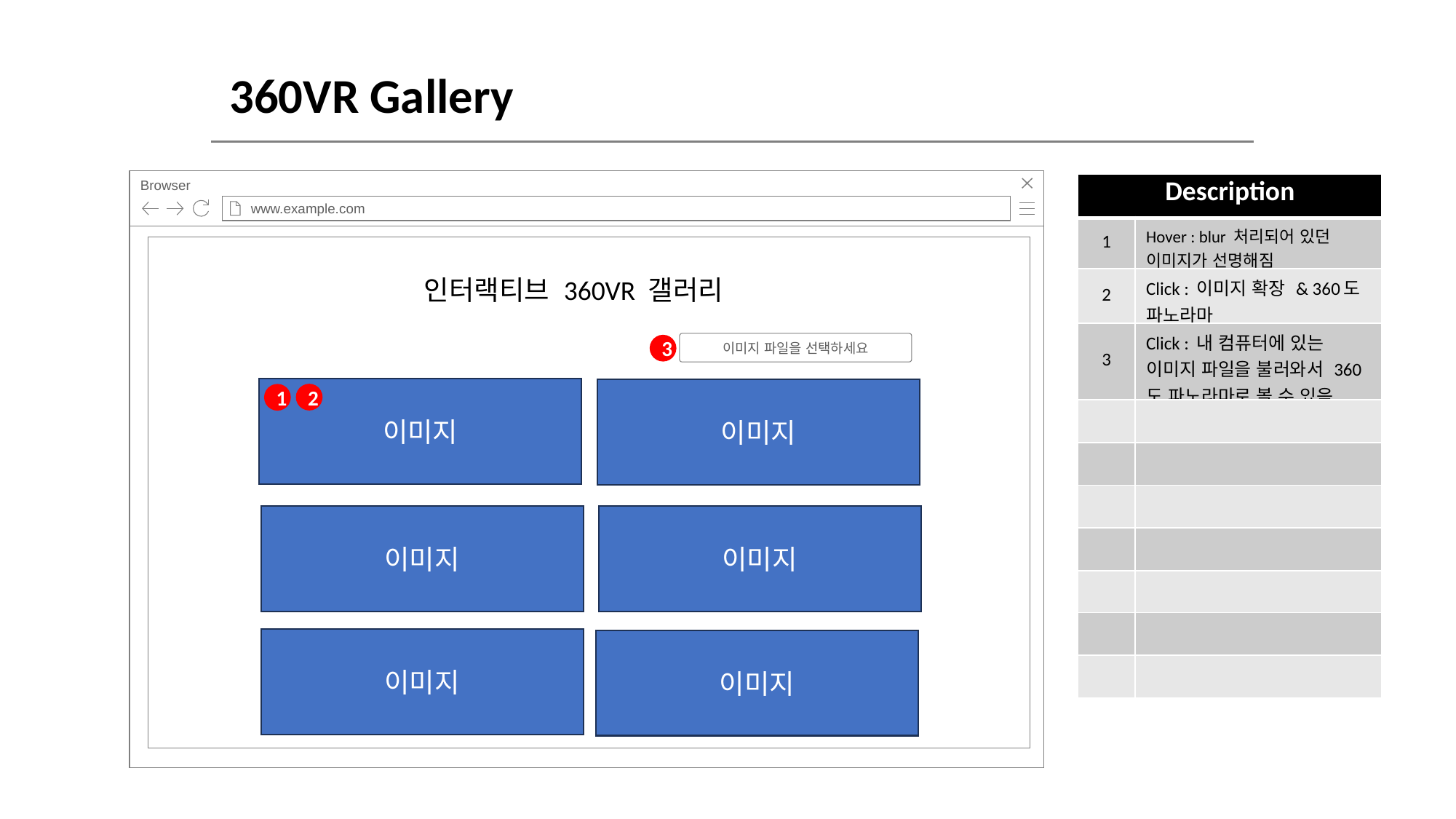

360VR Gallery
Browser

www.example.com

| Description |  |
| --- | --- |
| 1 | Hover : blur 처리되어 있던 이미지가 선명해짐 |
| 2 | Click : 이미지 확장 & 360도 파노라마 |
| 3 | Click : 내 컴퓨터에 있는 이미지 파일을 불러와서 360도 파노라마로 볼 수 있음 |
|  |  |
|  |  |
|  |  |
|  |  |
|  |  |
|  |  |
|  |  |

인터랙티브 360VR 갤러리
이미지 파일을 선택하세요
3
이미지
이미지
2
1
이미지
이미지
이미지
이미지